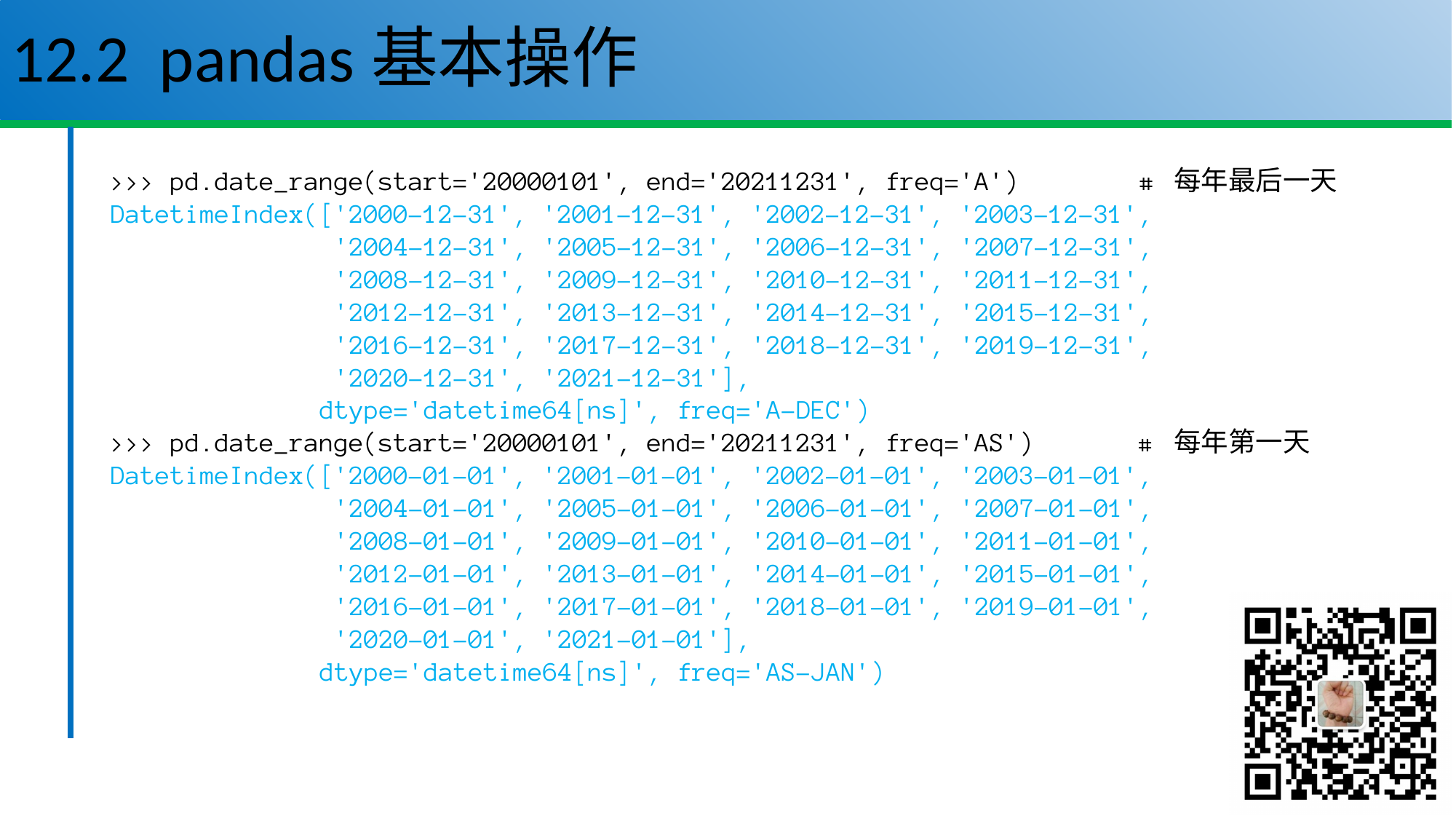

# 12.2  pandas基本操作
>>> pd.date_range(start='20000101', end='20211231', freq='A')        # 每年最后一天
DatetimeIndex(['2000-12-31', '2001-12-31', '2002-12-31', '2003-12-31',
               '2004-12-31', '2005-12-31', '2006-12-31', '2007-12-31',
               '2008-12-31', '2009-12-31', '2010-12-31', '2011-12-31',
               '2012-12-31', '2013-12-31', '2014-12-31', '2015-12-31',
               '2016-12-31', '2017-12-31', '2018-12-31', '2019-12-31',
               '2020-12-31', '2021-12-31'],
              dtype='datetime64[ns]', freq='A-DEC')
>>> pd.date_range(start='20000101', end='20211231', freq='AS')       # 每年第一天
DatetimeIndex(['2000-01-01', '2001-01-01', '2002-01-01', '2003-01-01',
               '2004-01-01', '2005-01-01', '2006-01-01', '2007-01-01',
               '2008-01-01', '2009-01-01', '2010-01-01', '2011-01-01',
               '2012-01-01', '2013-01-01', '2014-01-01', '2015-01-01',
               '2016-01-01', '2017-01-01', '2018-01-01', '2019-01-01',
               '2020-01-01', '2021-01-01'],
              dtype='datetime64[ns]', freq='AS-JAN')
19